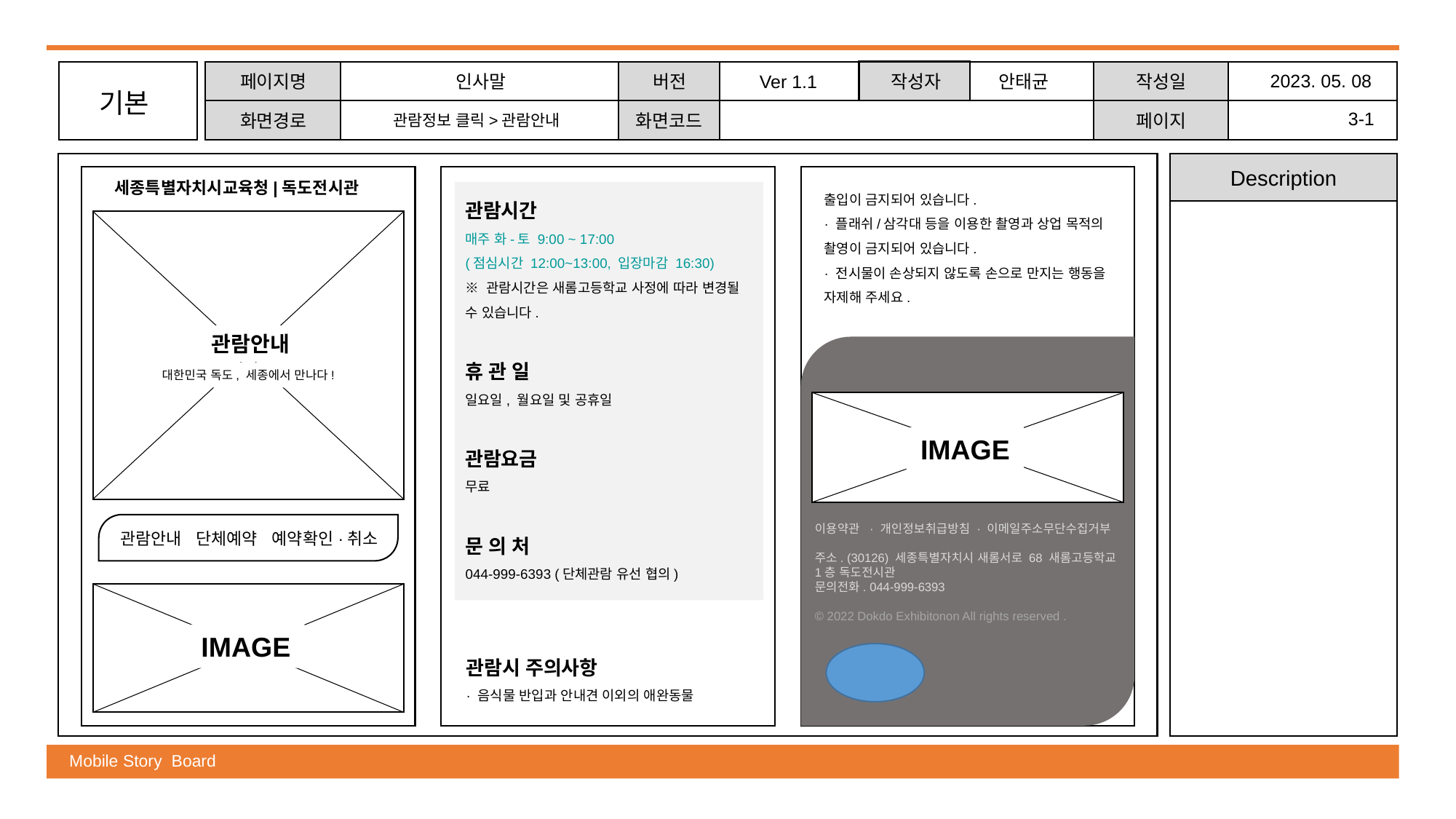

2023. 05. 08
페이지명
인사말
버전
Ver 1.1
작성자
안태균
작성일
기본
3-1
화면경로
화면코드
페이지
관람정보 클릭>관람안내

Description

세종특별자치시교육청|독도전시관
출입이 금지되어 있습니다.
· 플래쉬/삼각대 등을 이용한 촬영과 상업 목적의 촬영이 금지되어 있습니다.
· 전시물이 손상되지 않도록 손으로 만지는 행동을 자제해 주세요.
관람시간
매주 화-토 9:00 ~ 17:00
(점심시간 12:00~13:00, 입장마감 16:30)
※ 관람시간은 새롬고등학교 사정에 따라 변경될 수 있습니다.

휴 관 일
일요일, 월요일 및 공휴일

관람요금
무료

문 의 처
044-999-6393 (단체관람 유선 협의)

관람안내
대한민국 독도, 세종에서 만나다!

IMAGE
이용약관  · 개인정보취급방침 · 이메일주소무단수집거부

주소. (30126) 세종특별자치시 새롬서로 68 새롬고등학교 1층 독도전시관
문의전화. 044-999-6393

© 2022 Dokdo Exhibitonon All rights reserved .

관람안내   단체예약   예약확인·취소

IMAGE
관람시 주의사항
· 음식물 반입과 안내견 이외의 애완동물

Mobile Story  Board